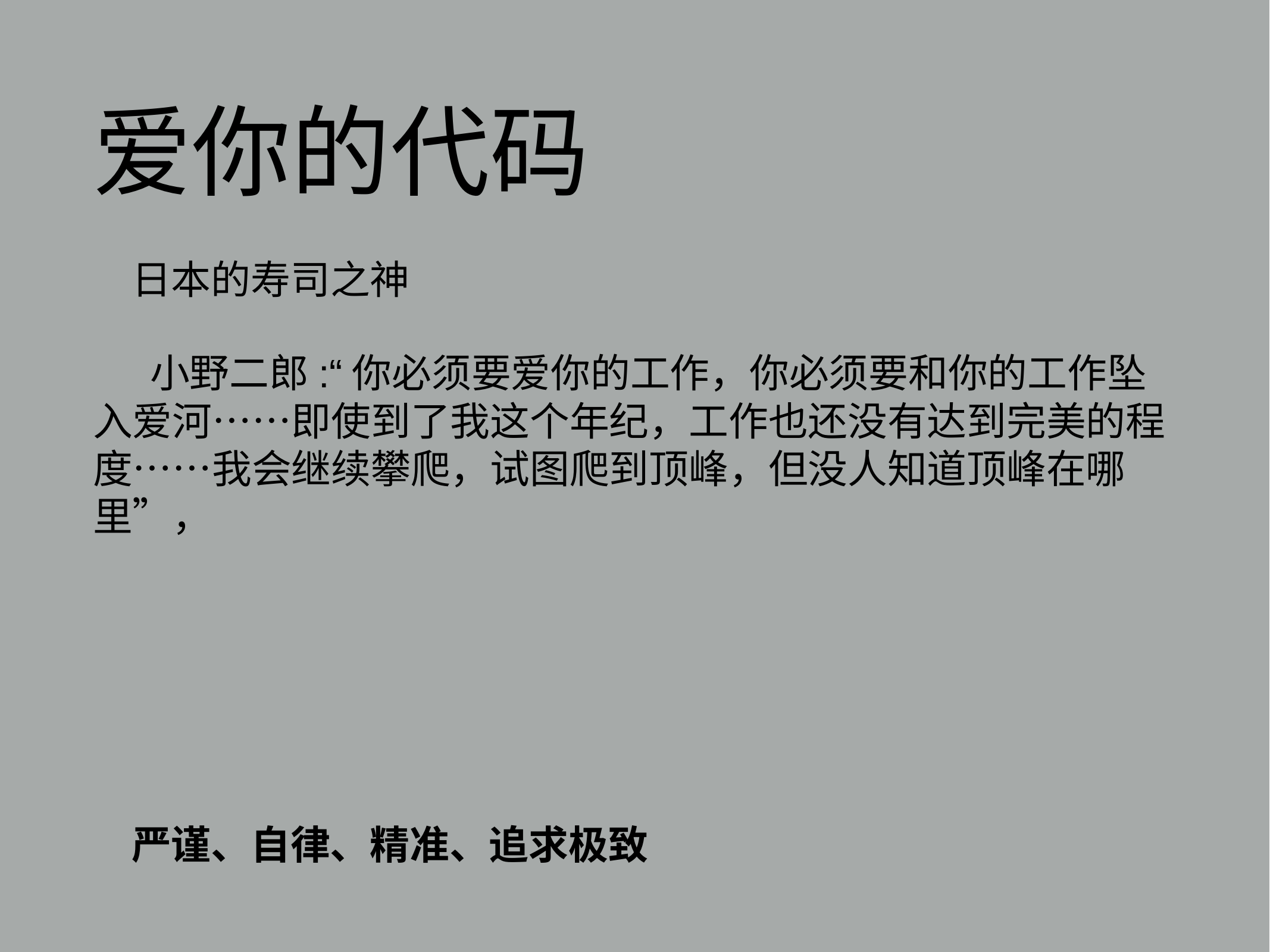

# 爱你的代码
日本的寿司之神
 小野二郎:“你必须要爱你的工作，你必须要和你的工作坠入爱河……即使到了我这个年纪，工作也还没有达到完美的程度……我会继续攀爬，试图爬到顶峰，但没人知道顶峰在哪里”，

严谨、自律、精准、追求极致